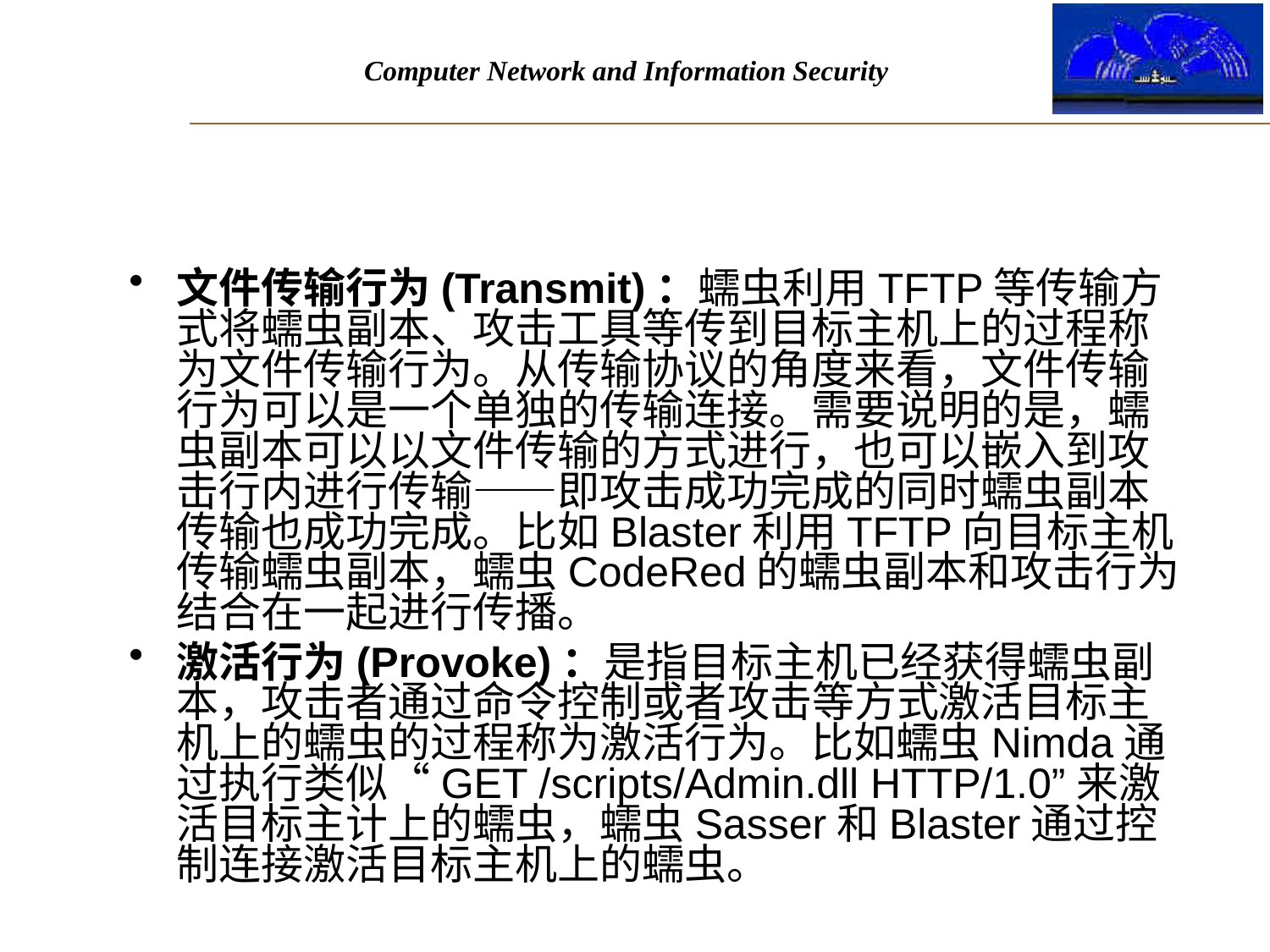

#
文件传输行为(Transmit)：蠕虫利用TFTP等传输方式将蠕虫副本、攻击工具等传到目标主机上的过程称为文件传输行为。从传输协议的角度来看，文件传输行为可以是一个单独的传输连接。需要说明的是，蠕虫副本可以以文件传输的方式进行，也可以嵌入到攻击行内进行传输——即攻击成功完成的同时蠕虫副本传输也成功完成。比如Blaster利用TFTP向目标主机传输蠕虫副本，蠕虫CodeRed的蠕虫副本和攻击行为结合在一起进行传播。
激活行为(Provoke)：是指目标主机已经获得蠕虫副本，攻击者通过命令控制或者攻击等方式激活目标主机上的蠕虫的过程称为激活行为。比如蠕虫Nimda通过执行类似“GET /scripts/Admin.dll HTTP/1.0”来激活目标主计上的蠕虫，蠕虫Sasser和Blaster通过控制连接激活目标主机上的蠕虫。